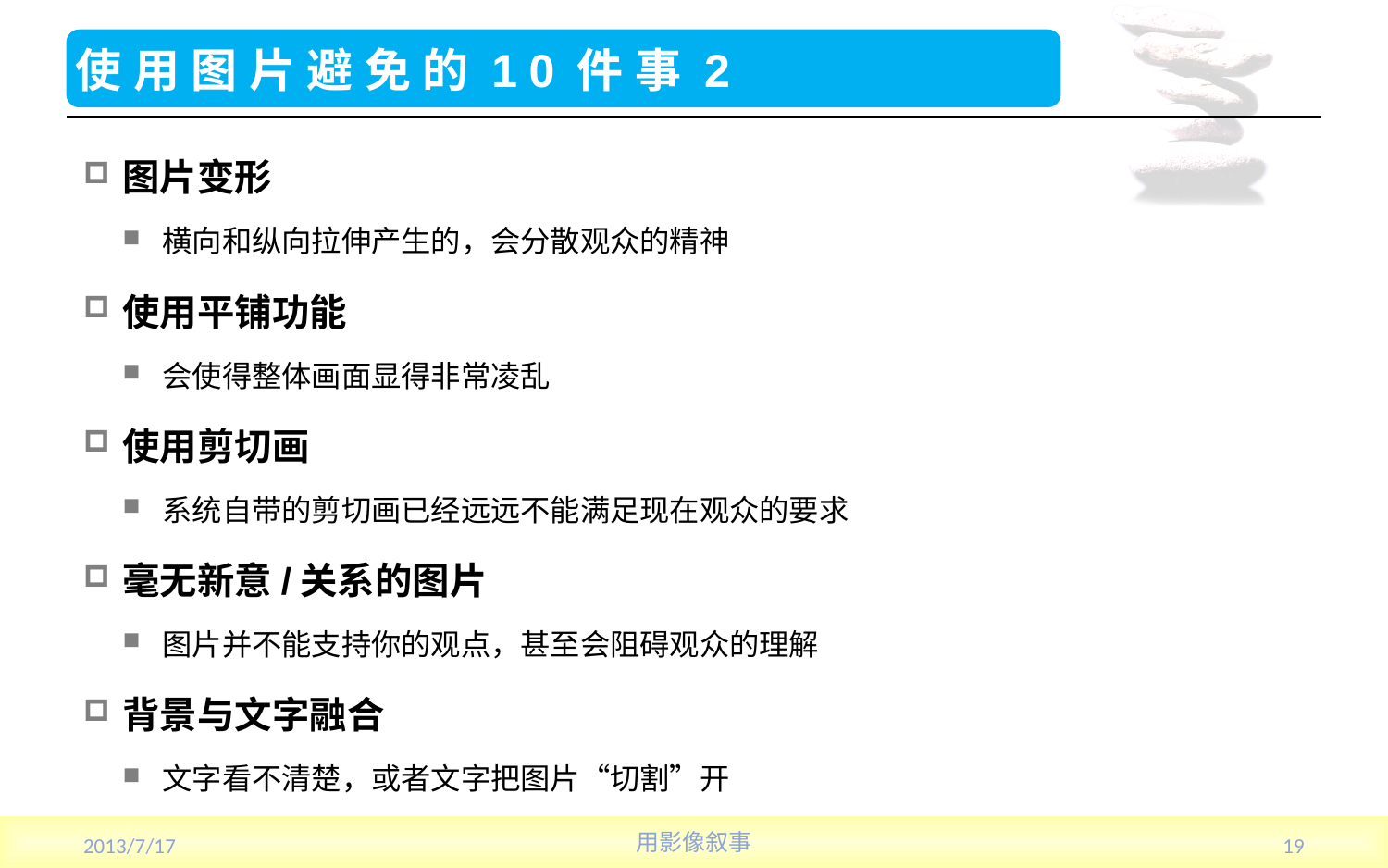

# 使用图片避免的10件事2
图片变形
横向和纵向拉伸产生的，会分散观众的精神
使用平铺功能
会使得整体画面显得非常凌乱
使用剪切画
系统自带的剪切画已经远远不能满足现在观众的要求
毫无新意/关系的图片
图片并不能支持你的观点，甚至会阻碍观众的理解
背景与文字融合
文字看不清楚，或者文字把图片“切割”开
2013/7/17
用影像叙事
19